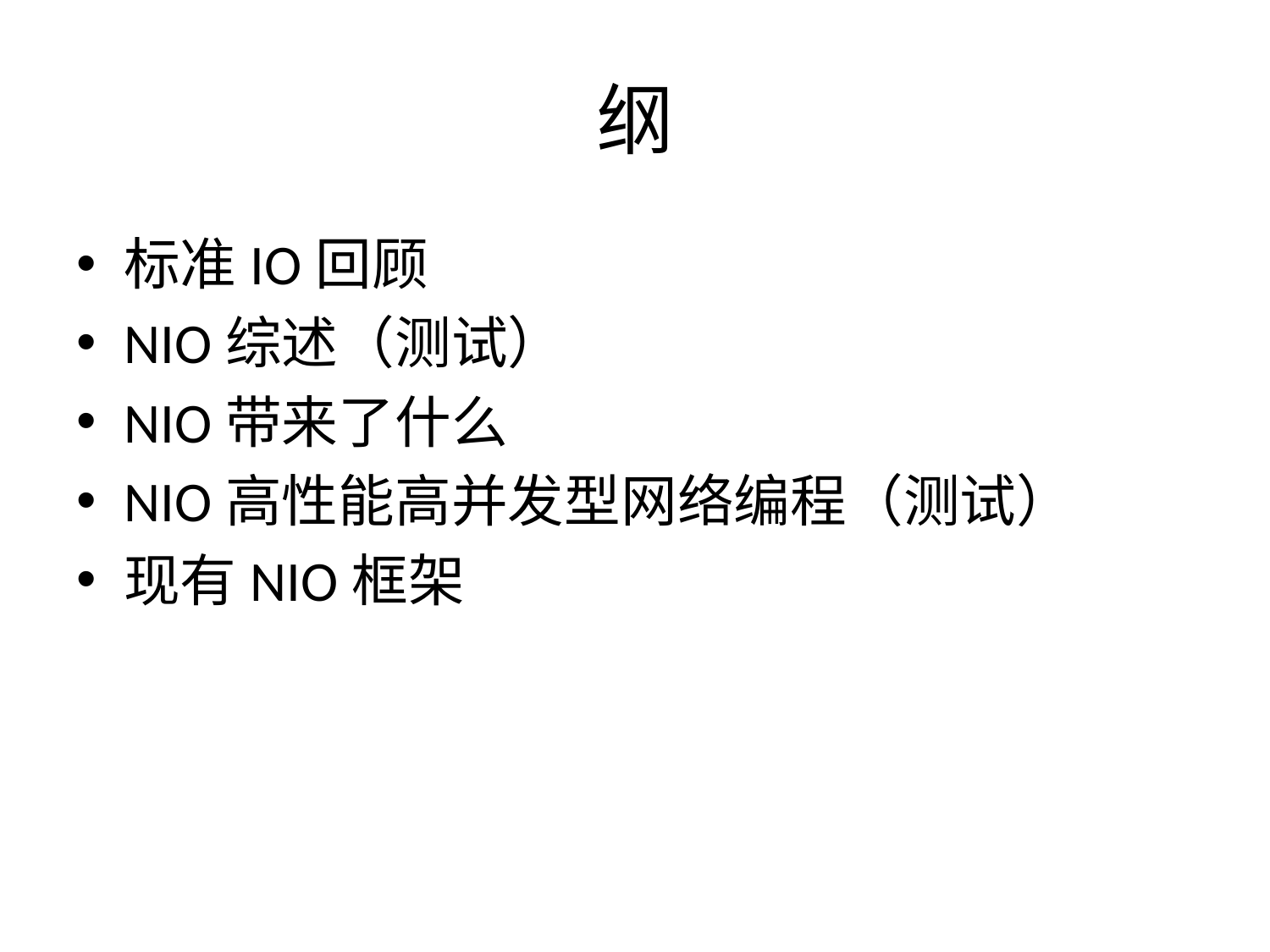

# 纲
标准IO回顾
NIO综述（测试）
NIO带来了什么
NIO高性能高并发型网络编程（测试）
现有NIO框架